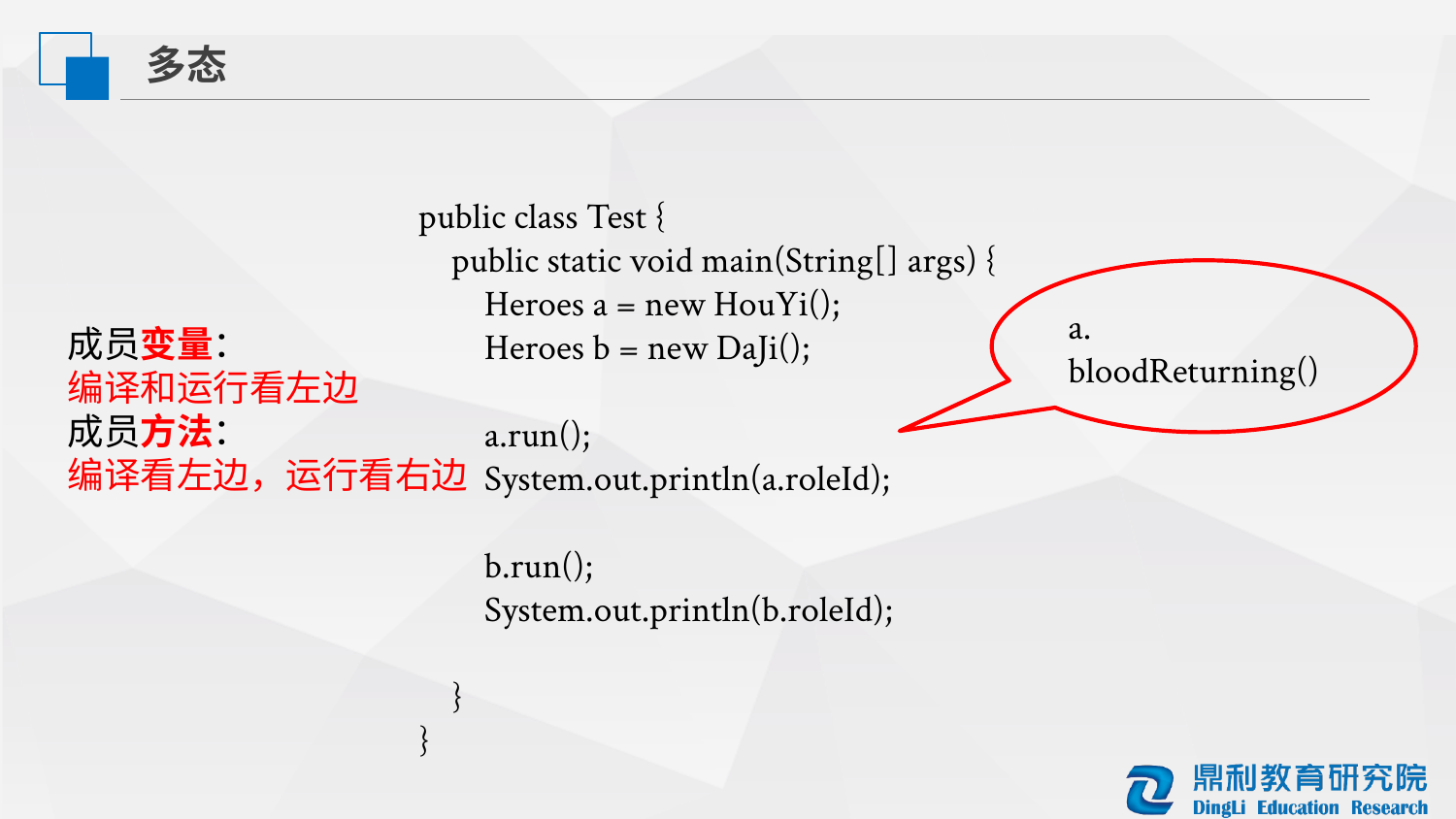

多态
public class Test {
    public static void main(String[] args) {
        Heroes a = new HouYi();
        Heroes b = new DaJi();

        a.run();
        System.out.println(a.roleId);

        b.run();
        System.out.println(b.roleId);

    }
}
a. bloodReturning()
成员变量：
编译和运行看左边
成员方法：
编译看左边，运行看右边